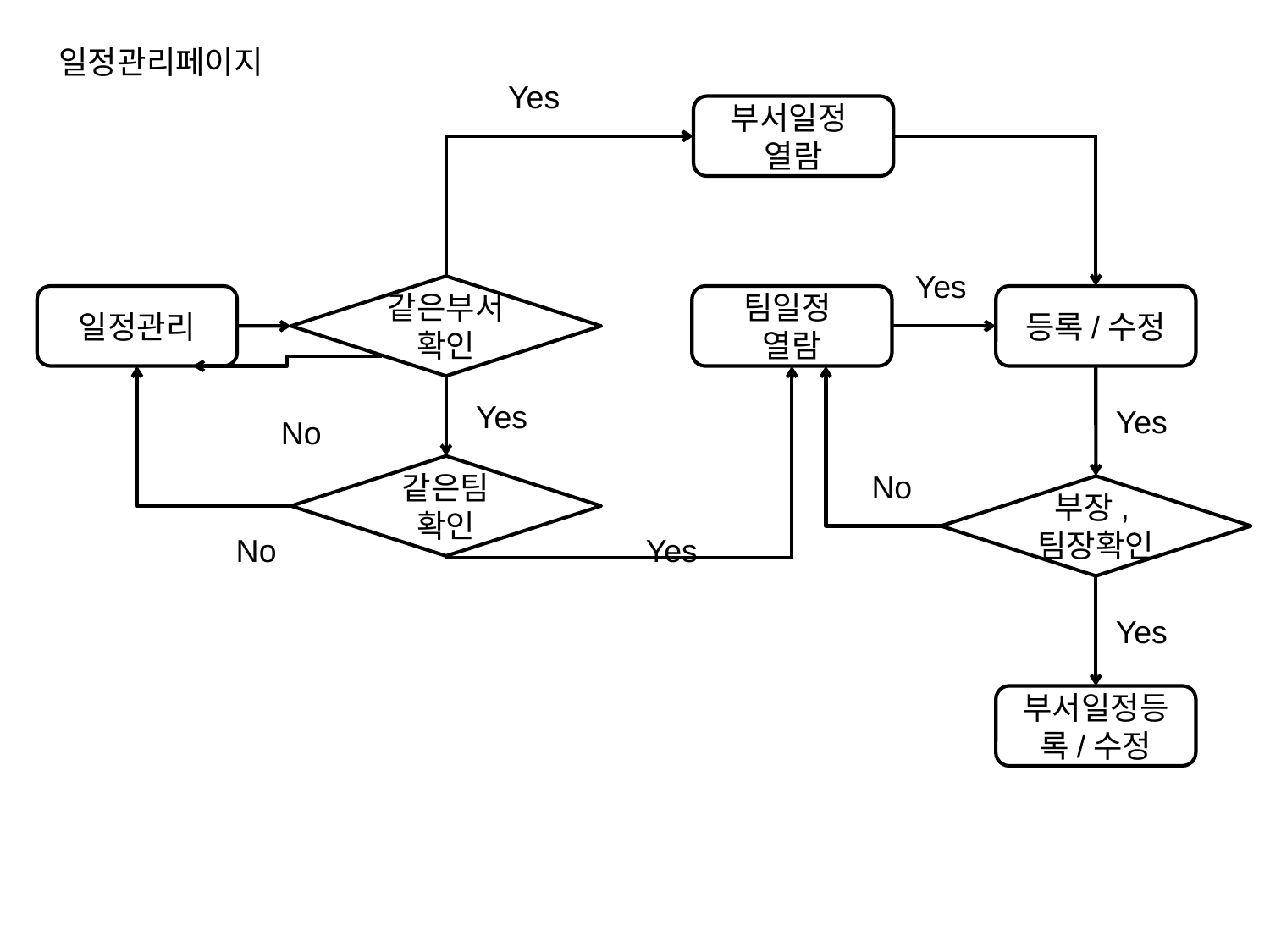

일정관리페이지
Yes
부서일정
열람
Yes
같은부서 확인
일정관리
팀일정
열람
등록/수정
Yes
Yes
No
같은팀
확인
No
부장,팀장확인
No
Yes
Yes
부서일정등록/수정